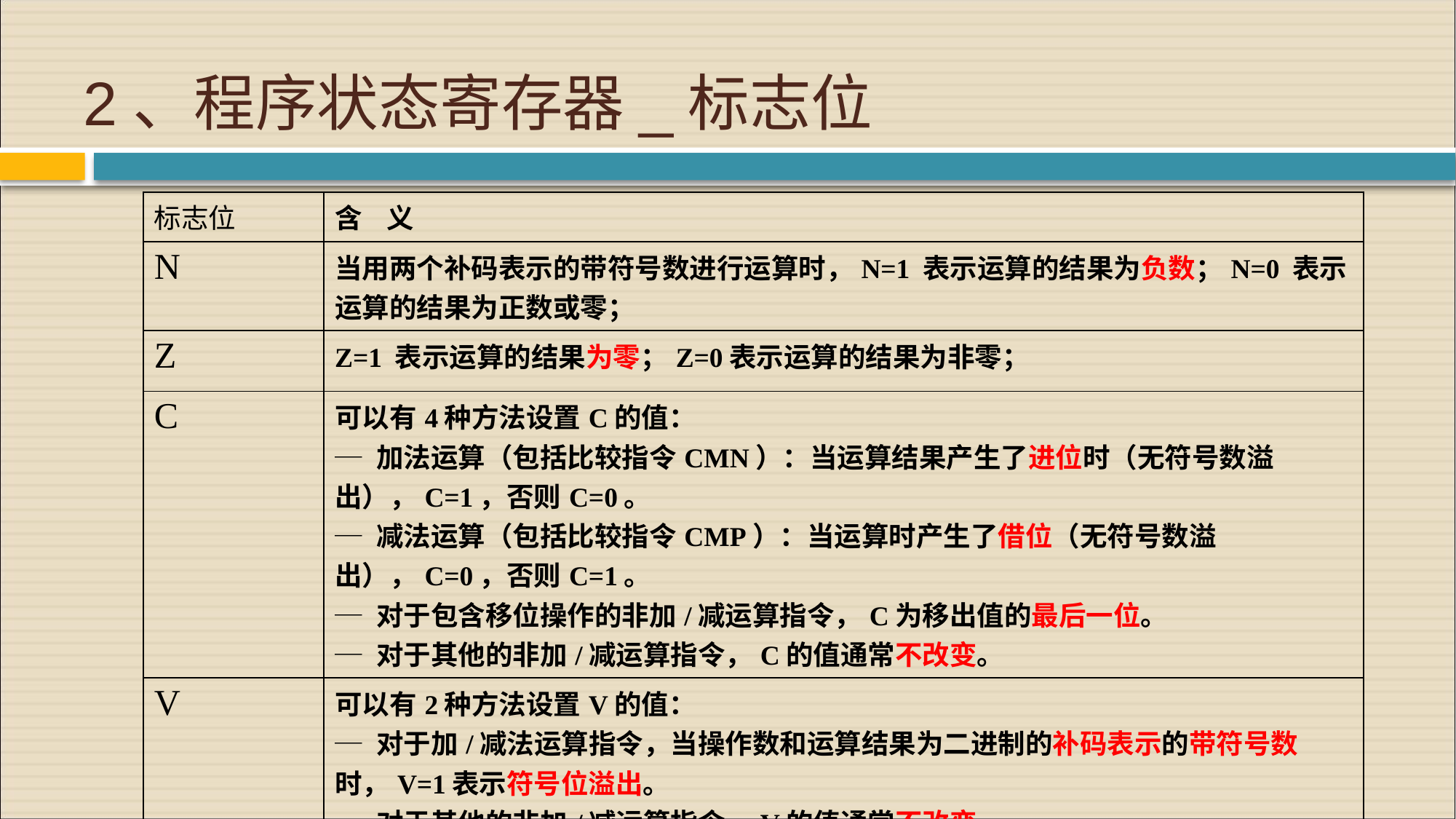

# 2、程序状态寄存器_标志位
| 标志位 | 含 义 |
| --- | --- |
| N | 当用两个补码表示的带符号数进行运算时，N=1 表示运算的结果为负数；N=0 表示运算的结果为正数或零； |
| Z | Z=1 表示运算的结果为零；Z=0表示运算的结果为非零； |
| C | 可以有4种方法设置C的值： ─ 加法运算（包括比较指令CMN）：当运算结果产生了进位时（无符号数溢出），C=1，否则C=0。 ─ 减法运算（包括比较指令CMP）：当运算时产生了借位（无符号数溢出），C=0，否则C=1。 ─ 对于包含移位操作的非加/减运算指令，C为移出值的最后一位。 ─ 对于其他的非加/减运算指令，C的值通常不改变。 |
| V | 可以有2种方法设置V的值： ─ 对于加/减法运算指令，当操作数和运算结果为二进制的补码表示的带符号数时，V=1表示符号位溢出。 ─ 对于其他的非加/减运算指令，V的值通常不改变。 |